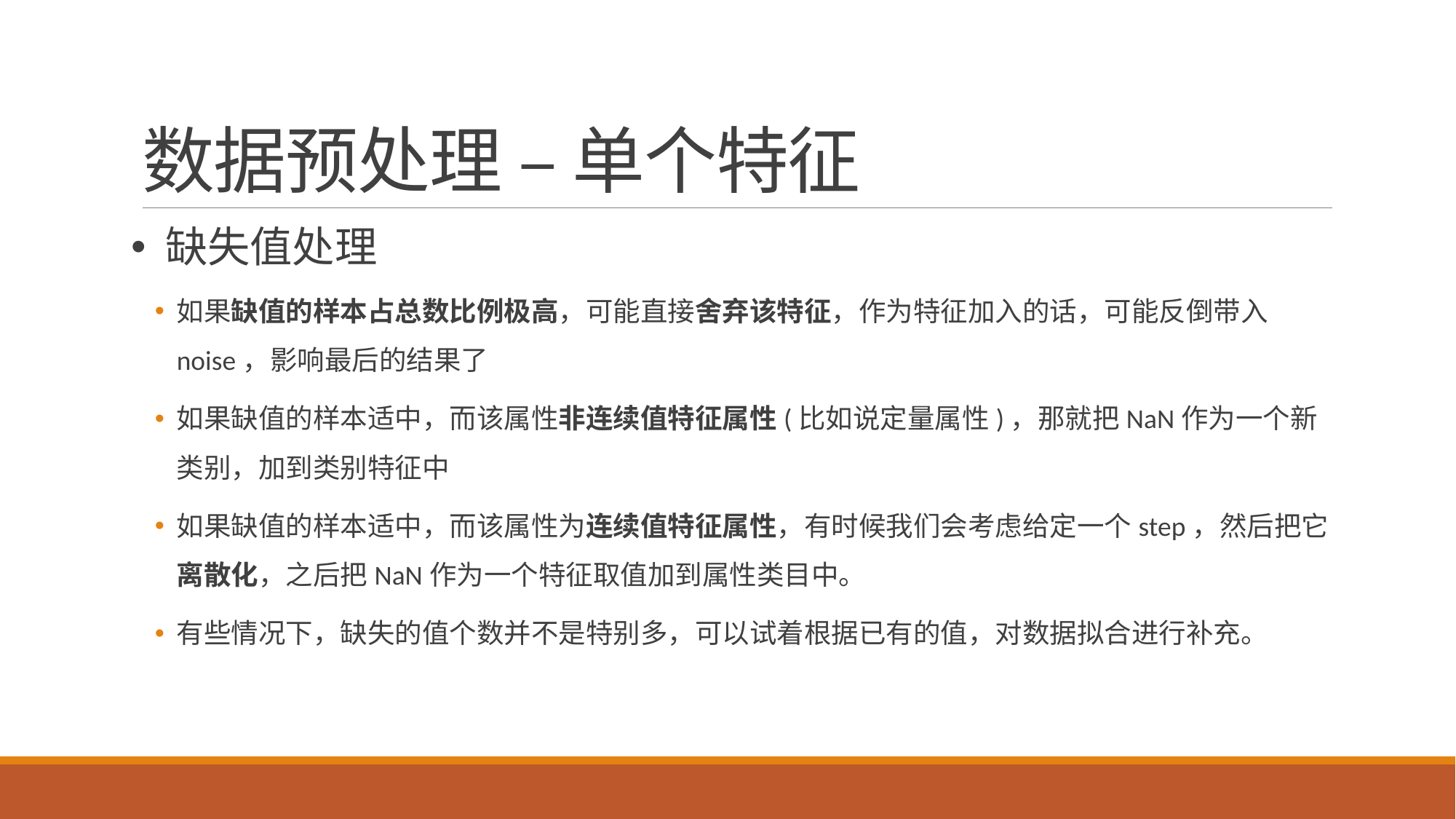

# 数据预处理 – 单个特征
 缺失值处理
如果缺值的样本占总数比例极高，可能直接舍弃该特征，作为特征加入的话，可能反倒带入noise，影响最后的结果了
如果缺值的样本适中，而该属性非连续值特征属性(比如说定量属性)，那就把NaN作为一个新类别，加到类别特征中
如果缺值的样本适中，而该属性为连续值特征属性，有时候我们会考虑给定一个step，然后把它离散化，之后把NaN作为一个特征取值加到属性类目中。
有些情况下，缺失的值个数并不是特别多，可以试着根据已有的值，对数据拟合进行补充。